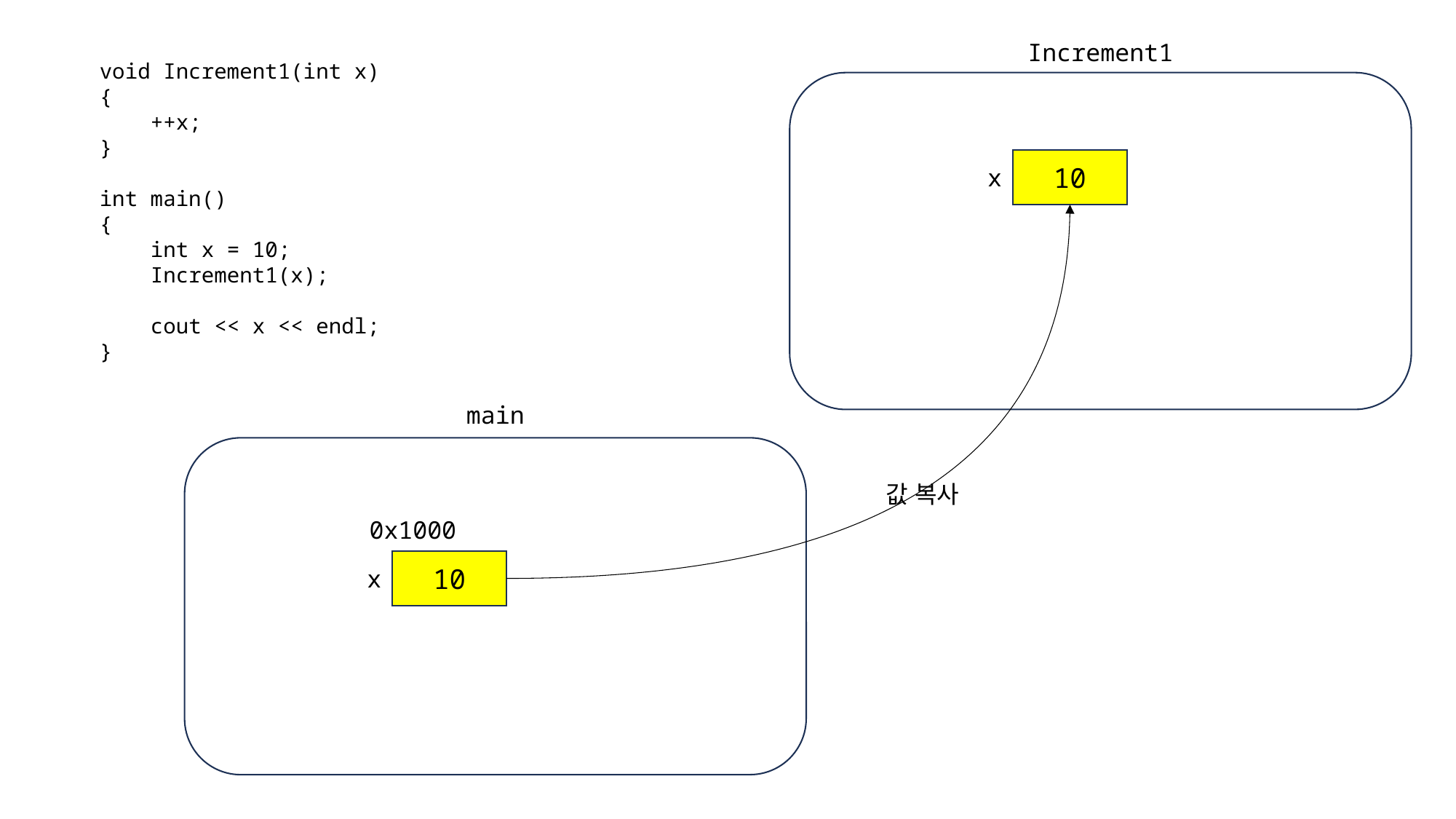

void Increment1(int x)
{
    ++x;
}

int main()
{
    int x = 10;
    Increment1(x);

    cout << x << endl;
}
Increment1

10
x
main

값 복사
0x1000
10
x